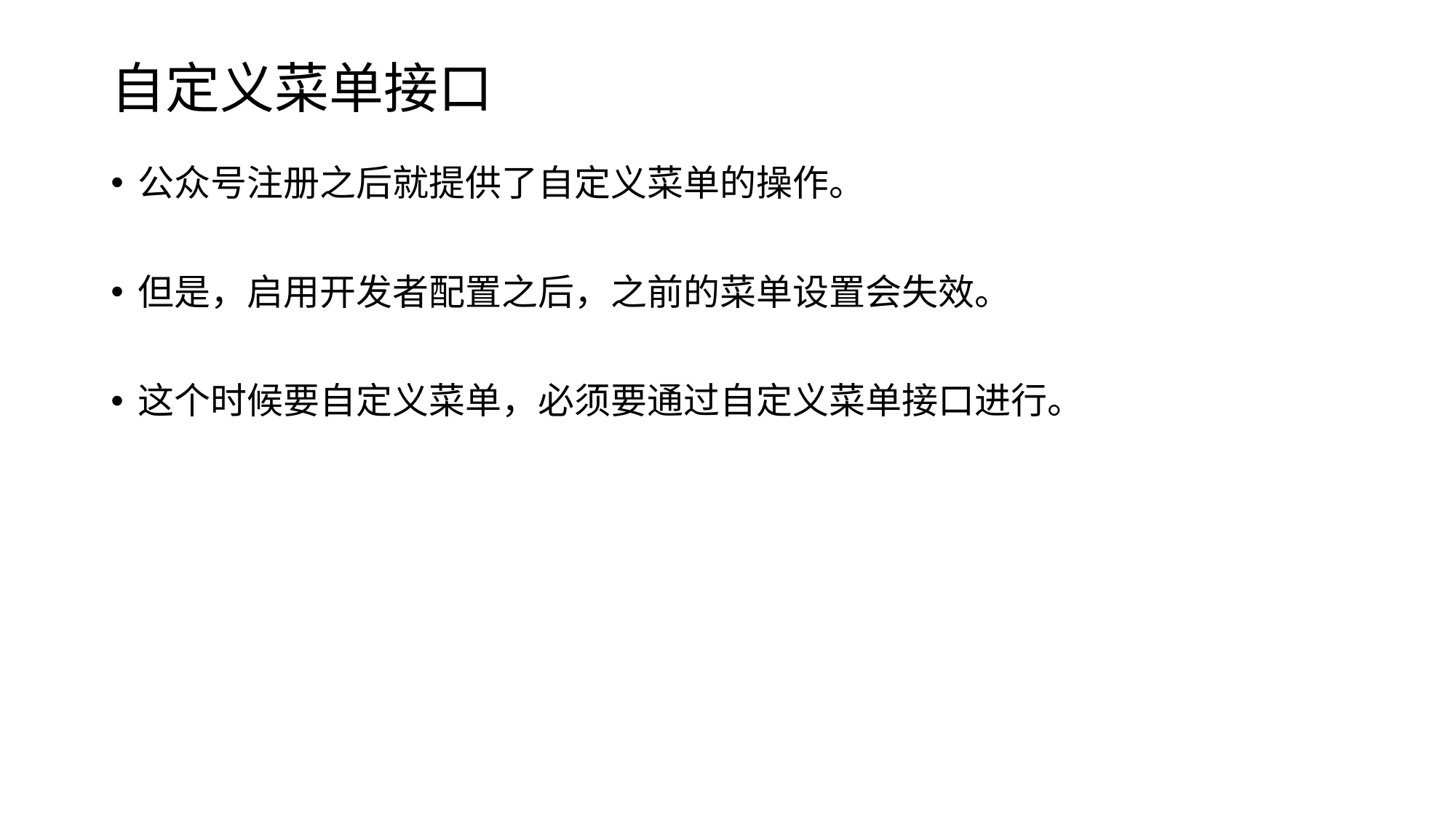

自定义菜单接口
公众号注册之后就提供了自定义菜单的操作。

但是，启用开发者配置之后，之前的菜单设置会失效。

这个时候要自定义菜单，必须要通过自定义菜单接口进行。